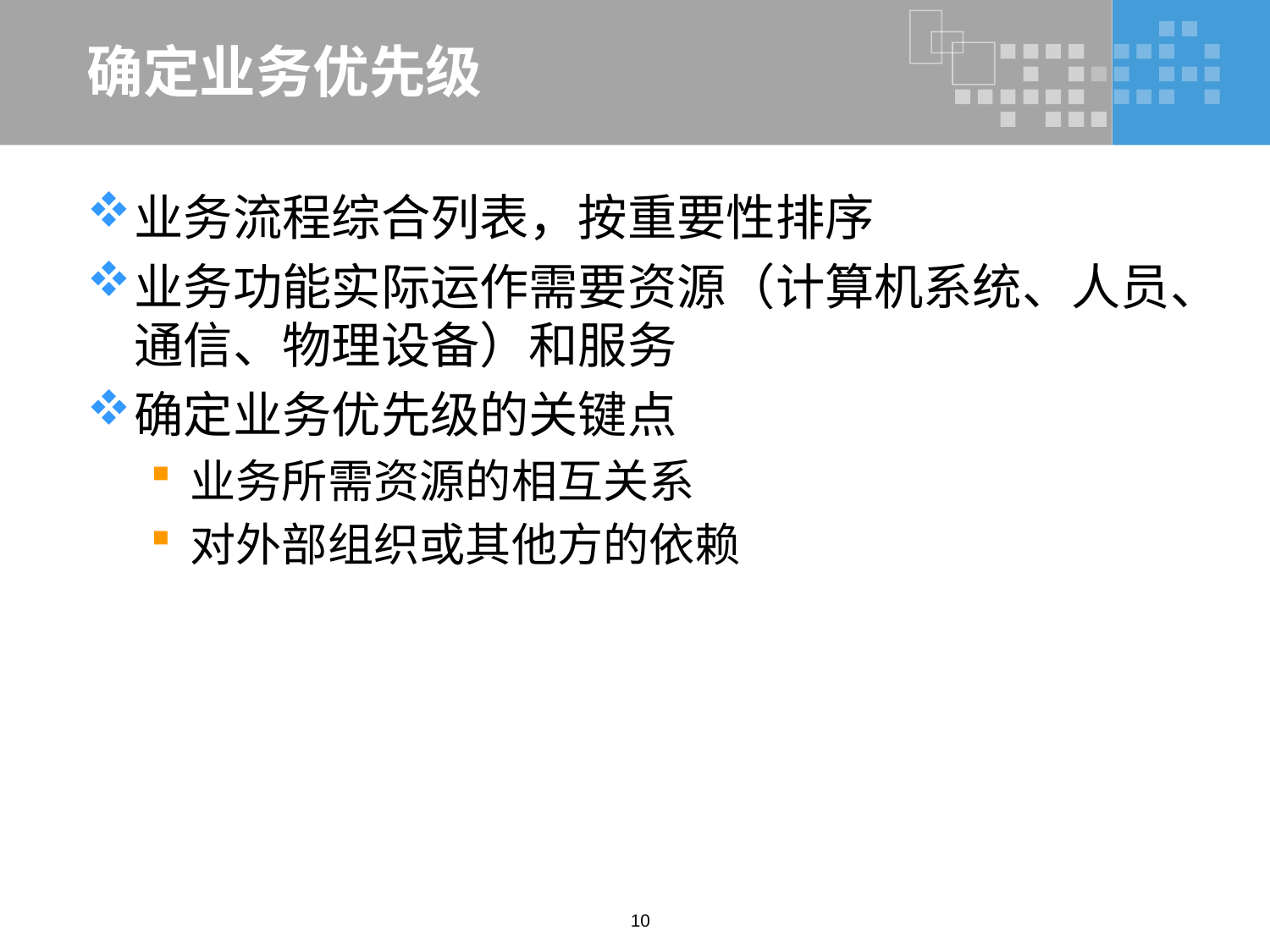

# 确定业务优先级
业务流程综合列表，按重要性排序
业务功能实际运作需要资源（计算机系统、人员、通信、物理设备）和服务
确定业务优先级的关键点
业务所需资源的相互关系
对外部组织或其他方的依赖

10